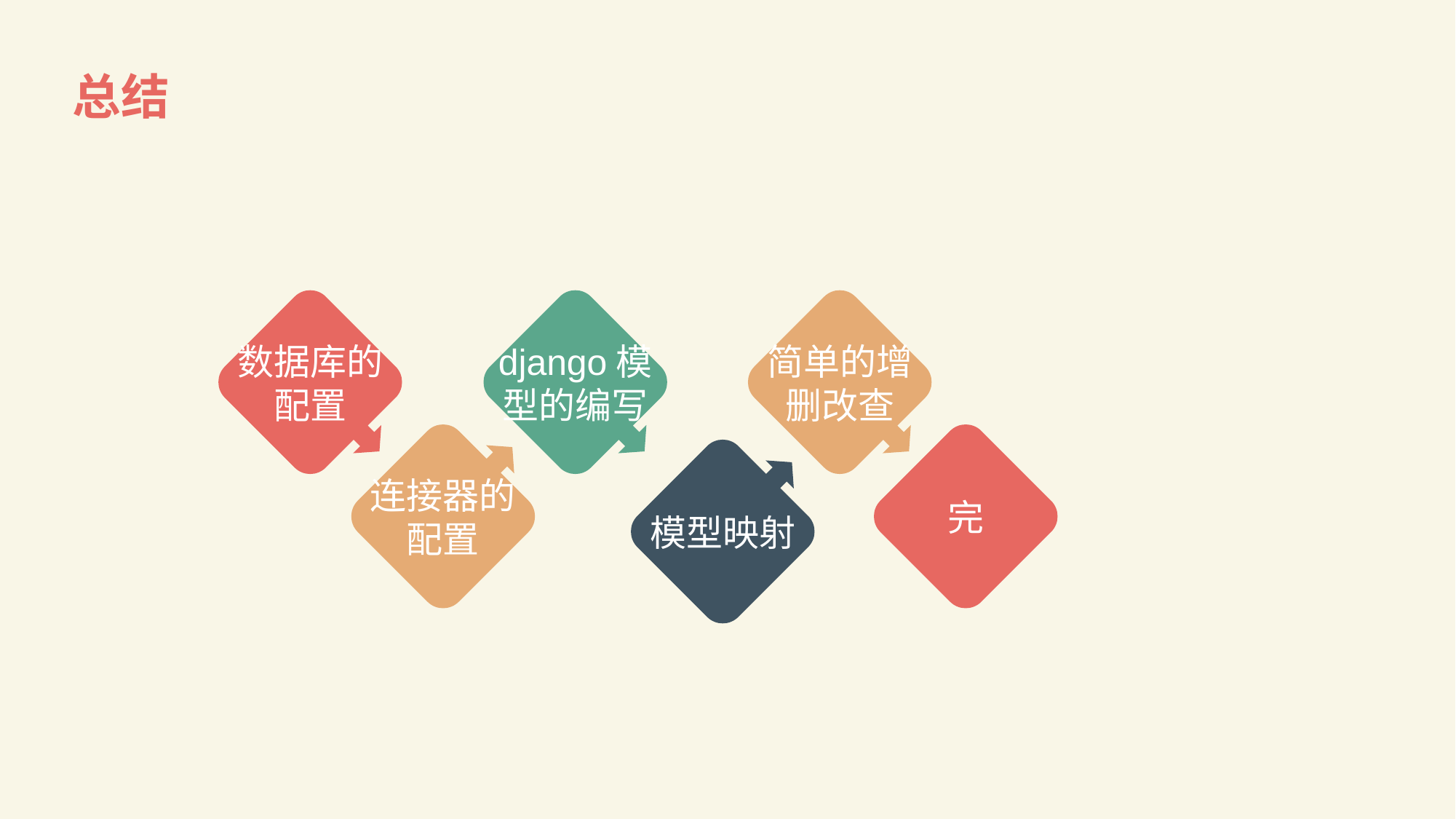

# 总结
数据库的配置
django模型的编写
简单的增删改查
完
连接器的配置
模型映射